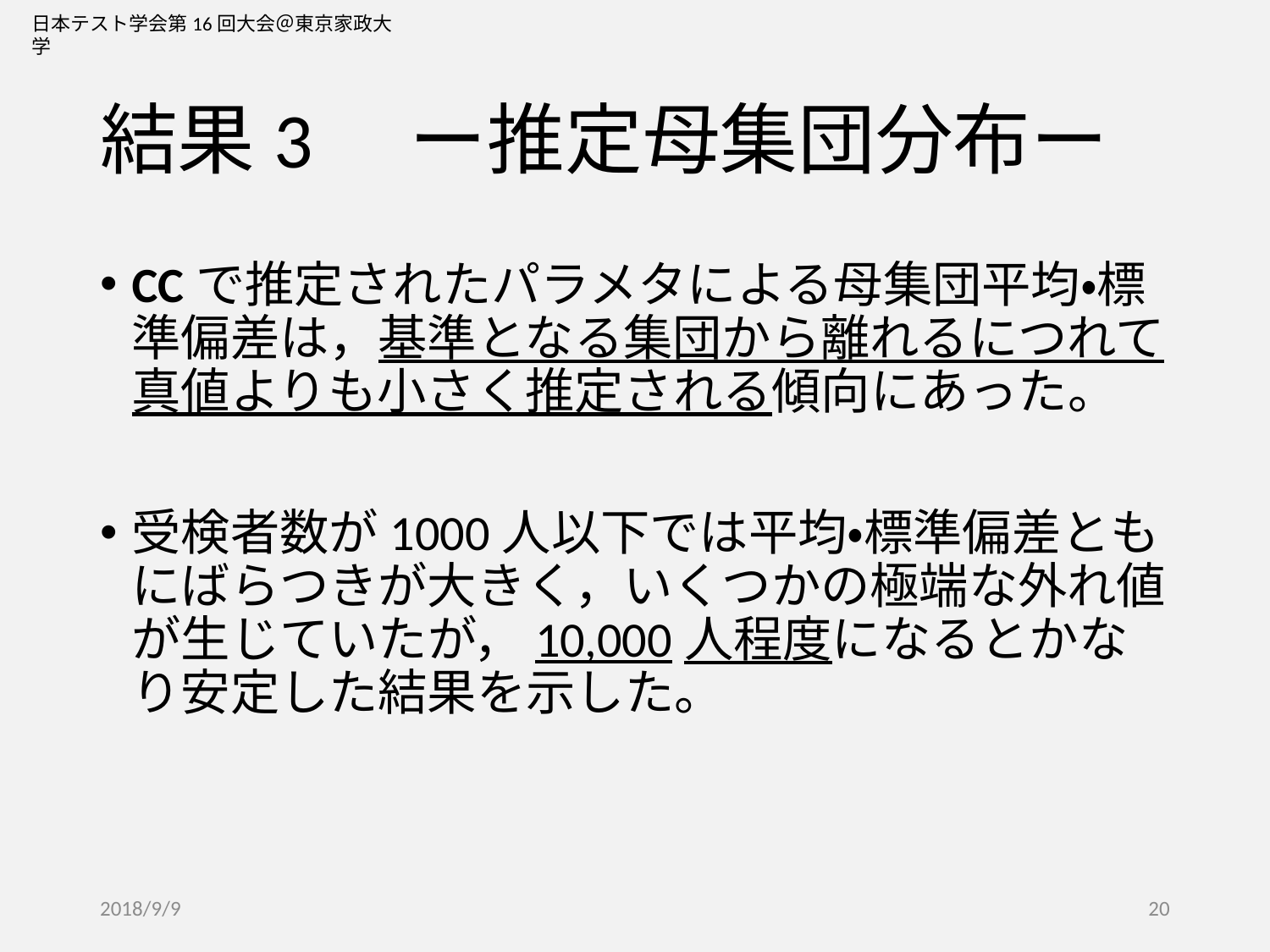

# 結果3　ー推定母集団分布ー
CCで推定されたパラメタによる母集団平均・標準偏差は，基準となる集団から離れるにつれて真値よりも小さく推定される傾向にあった。

受検者数が1000人以下では平均・標準偏差ともにばらつきが大きく，いくつかの極端な外れ値が生じていたが，10,000人程度になるとかなり安定した結果を示した。
2018/9/9
20